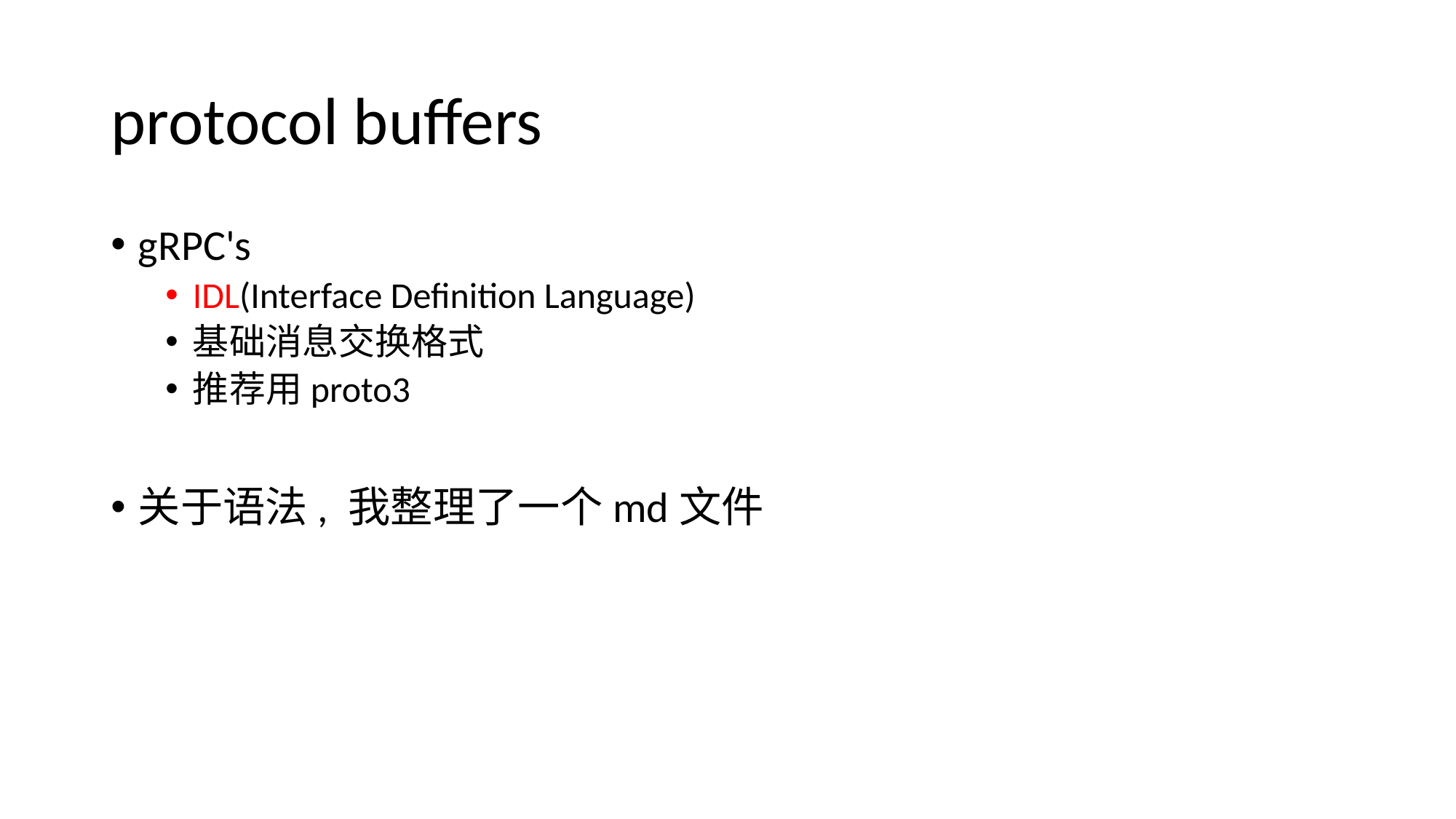

# protocol buffers
gRPC's
IDL(Interface Definition Language)
基础消息交换格式
推荐用proto3

关于语法, 我整理了一个md文件